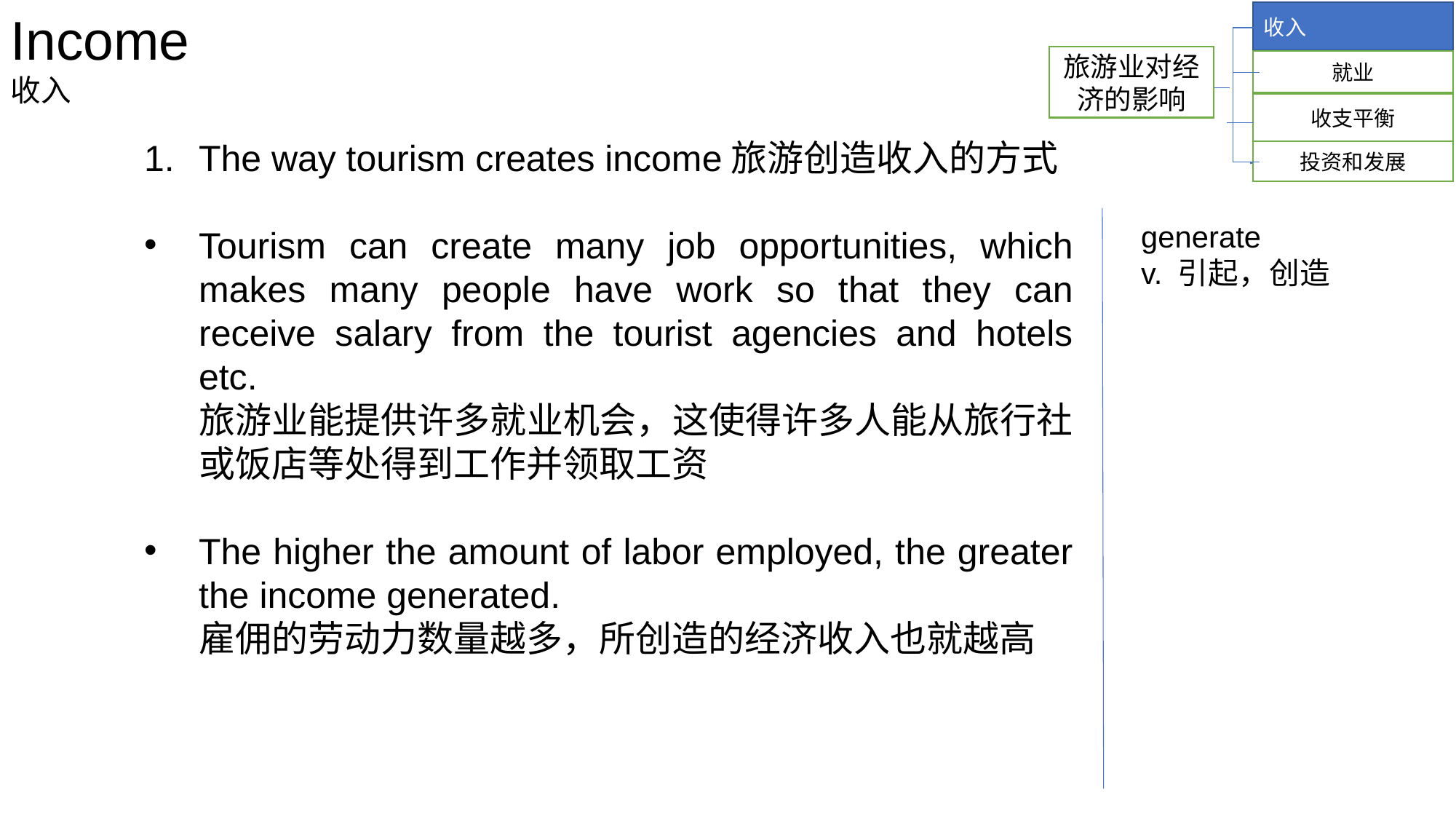

Income
收入
收入
旅游业对经济的影响
就业
收支平衡
The way tourism creates income旅游创造收入的方式

Tourism can create many job opportunities, which makes many people have work so that they can receive salary from the tourist agencies and hotels etc.
旅游业能提供许多就业机会，这使得许多人能从旅行社或饭店等处得到工作并领取工资

The higher the amount of labor employed, the greater the income generated.
雇佣的劳动力数量越多，所创造的经济收入也就越高
投资和发展
 generate
 v. 引起，创造